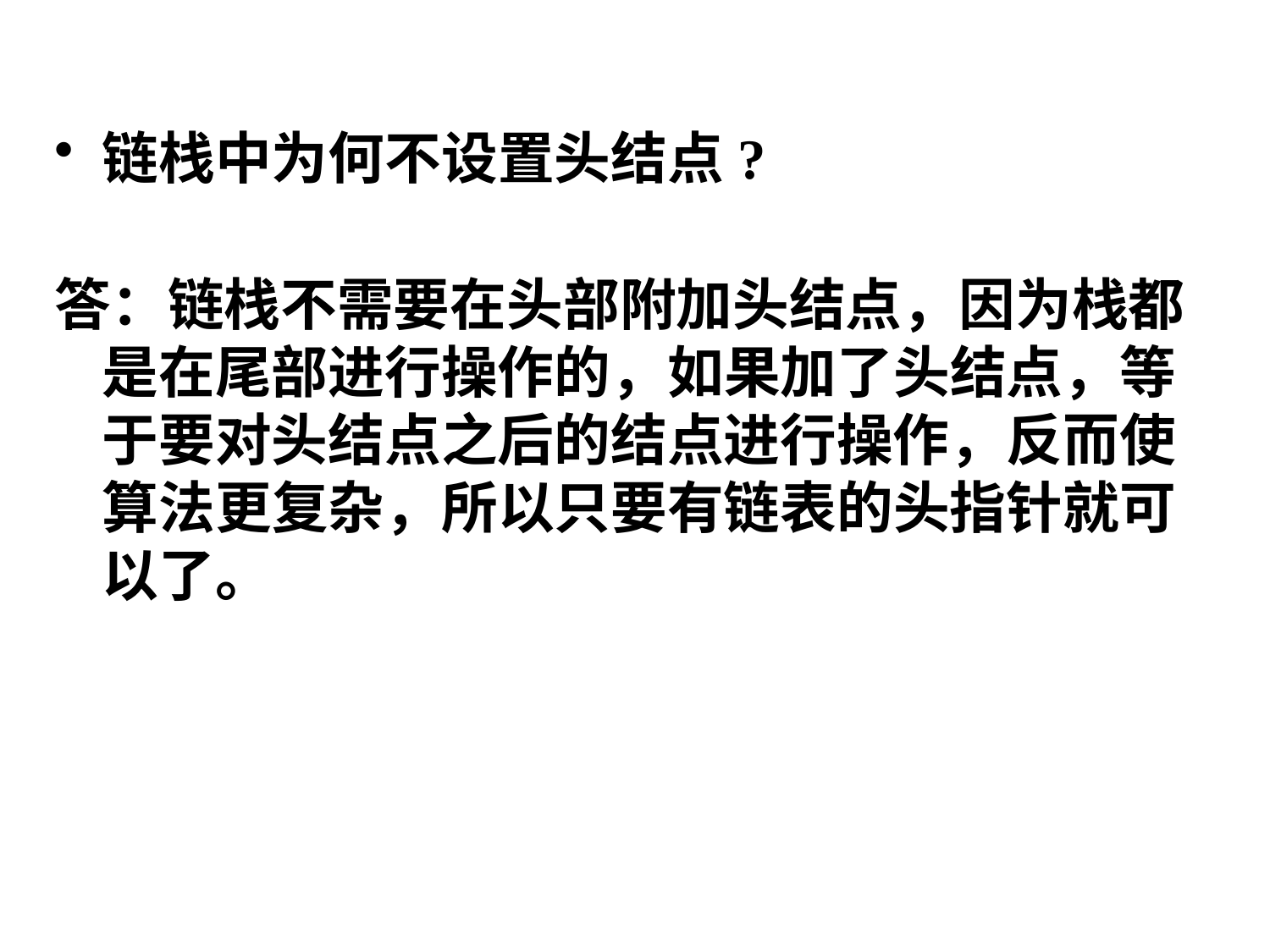

链栈中为何不设置头结点?
答：链栈不需要在头部附加头结点，因为栈都是在尾部进行操作的，如果加了头结点，等于要对头结点之后的结点进行操作，反而使算法更复杂，所以只要有链表的头指针就可以了。